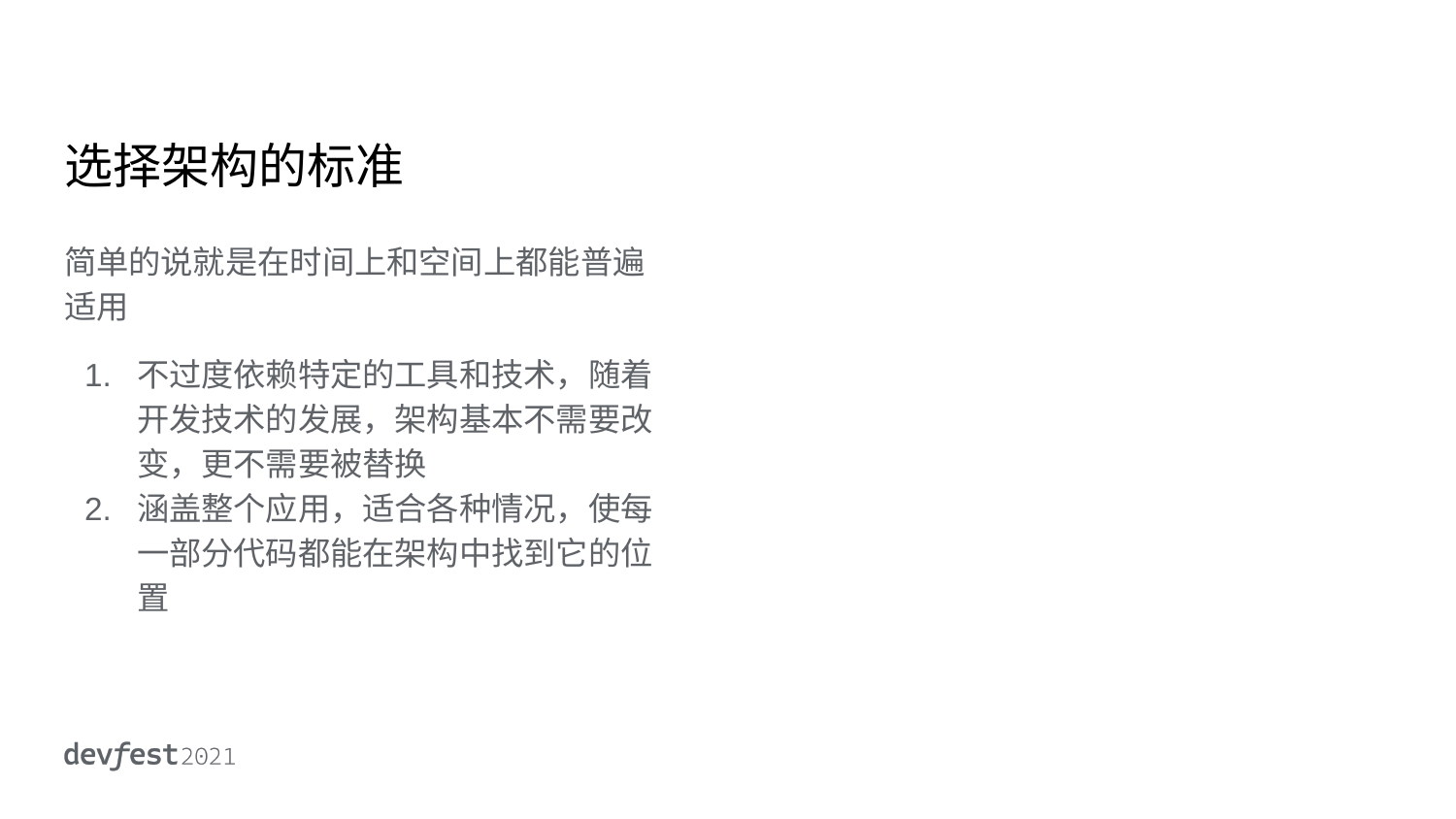

# 选择架构的标准
简单的说就是在时间上和空间上都能普遍适用
不过度依赖特定的工具和技术，随着开发技术的发展，架构基本不需要改变，更不需要被替换
涵盖整个应用，适合各种情况，使每一部分代码都能在架构中找到它的位置